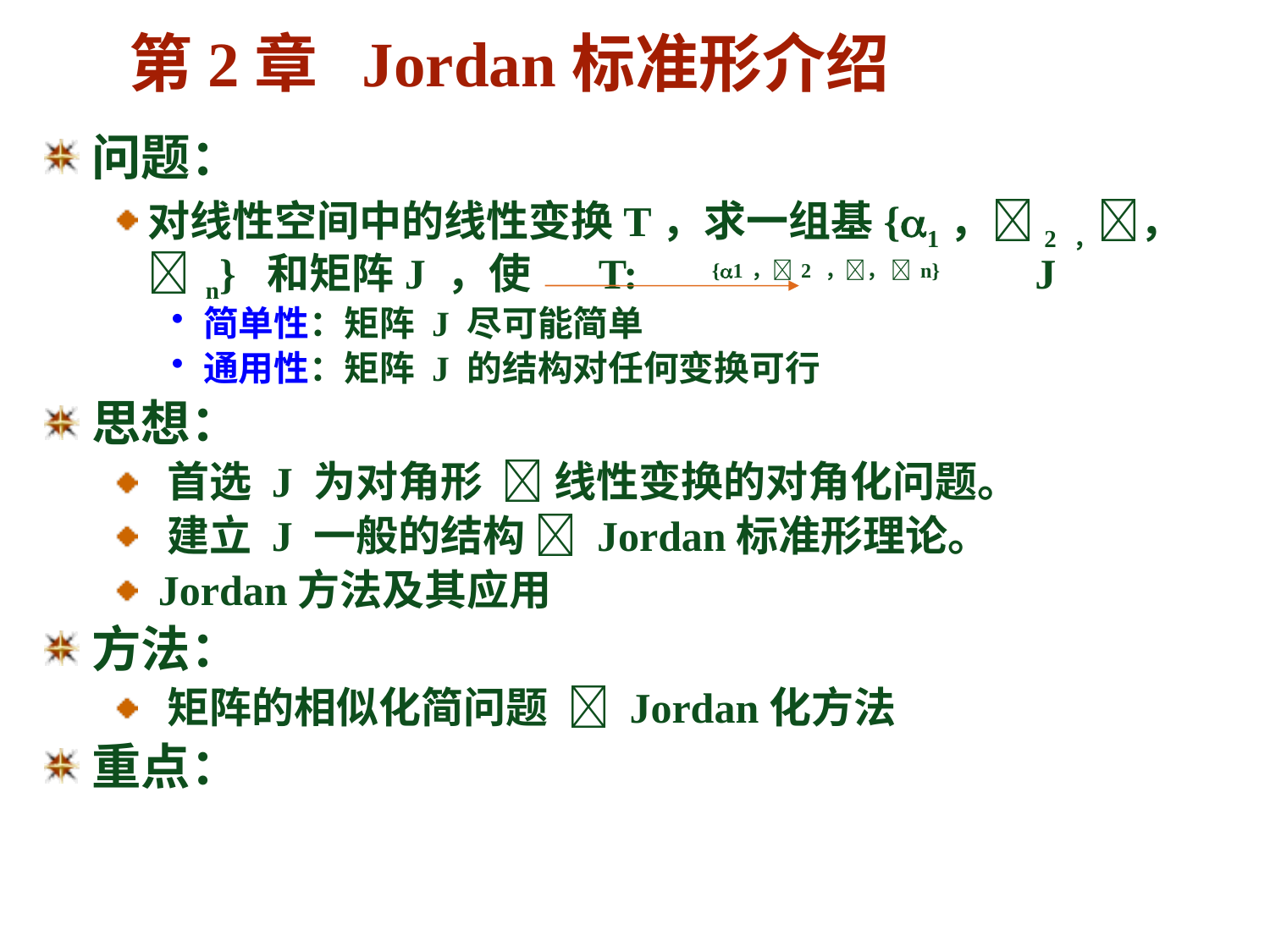

# 第2章  Jordan标准形介绍
问题：
对线性空间中的线性变换T，求一组基{α1，α2 ，…， α n}  和矩阵J ，使      T:       {α1，α2 ，…， αn}         J
简单性：矩阵 J 尽可能简单
通用性：矩阵 J 的结构对任何变换可行
思想：
 首选 J 为对角形  ⇒ 线性变换的对角化问题。
 建立 J 一般的结构 ⇒ Jordan标准形理论。
 Jordan方法及其应用
方法：
 矩阵的相似化简问题  ⇒ Jordan化方法
重点：